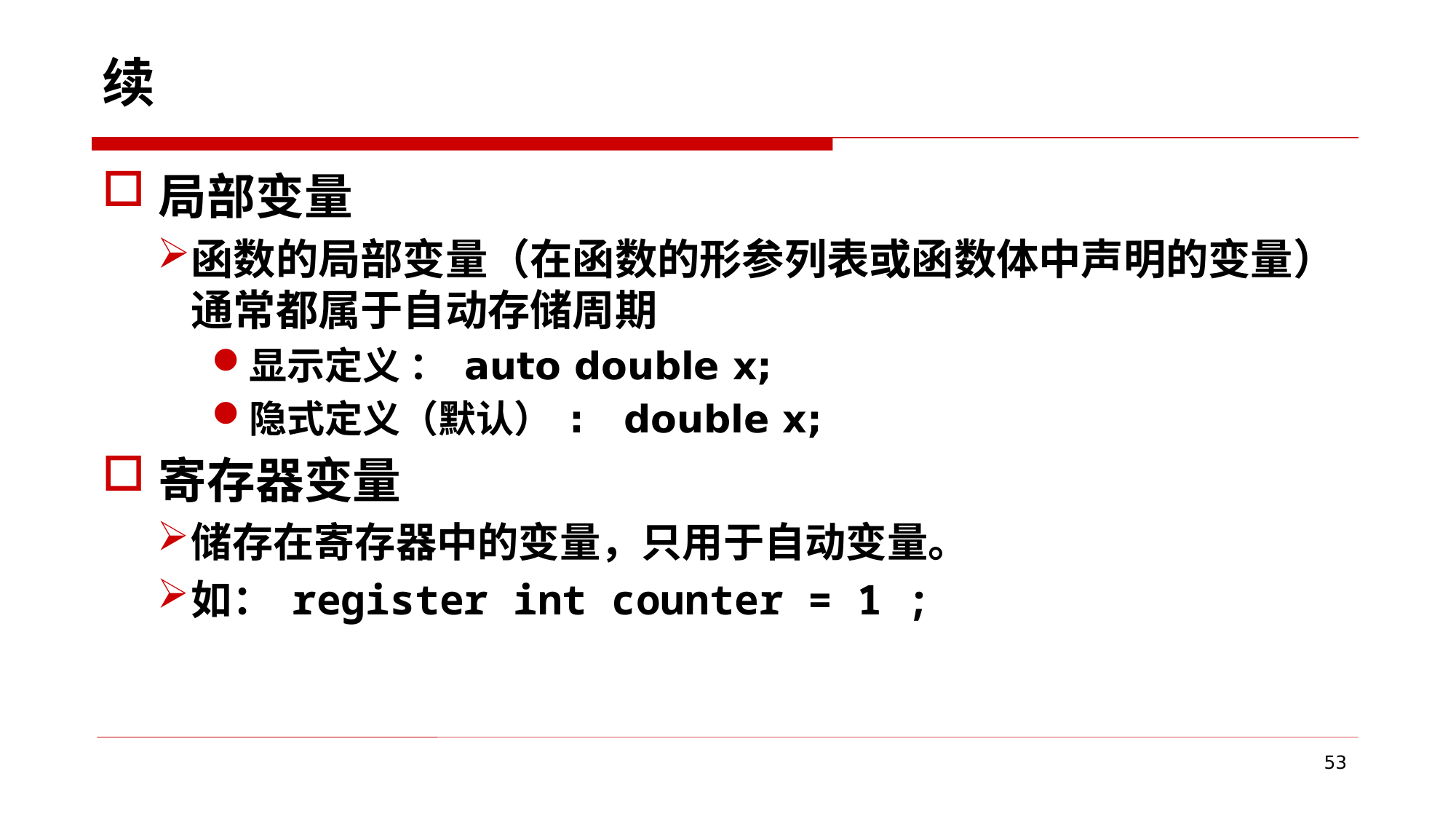

续
局部变量
函数的局部变量（在函数的形参列表或函数体中声明的变量）通常都属于自动存储周期
显示定义 ： auto double x;
隐式定义（默认） :   double x;
寄存器变量
储存在寄存器中的变量，只用于自动变量。
如： register int counter = 1 ;
53